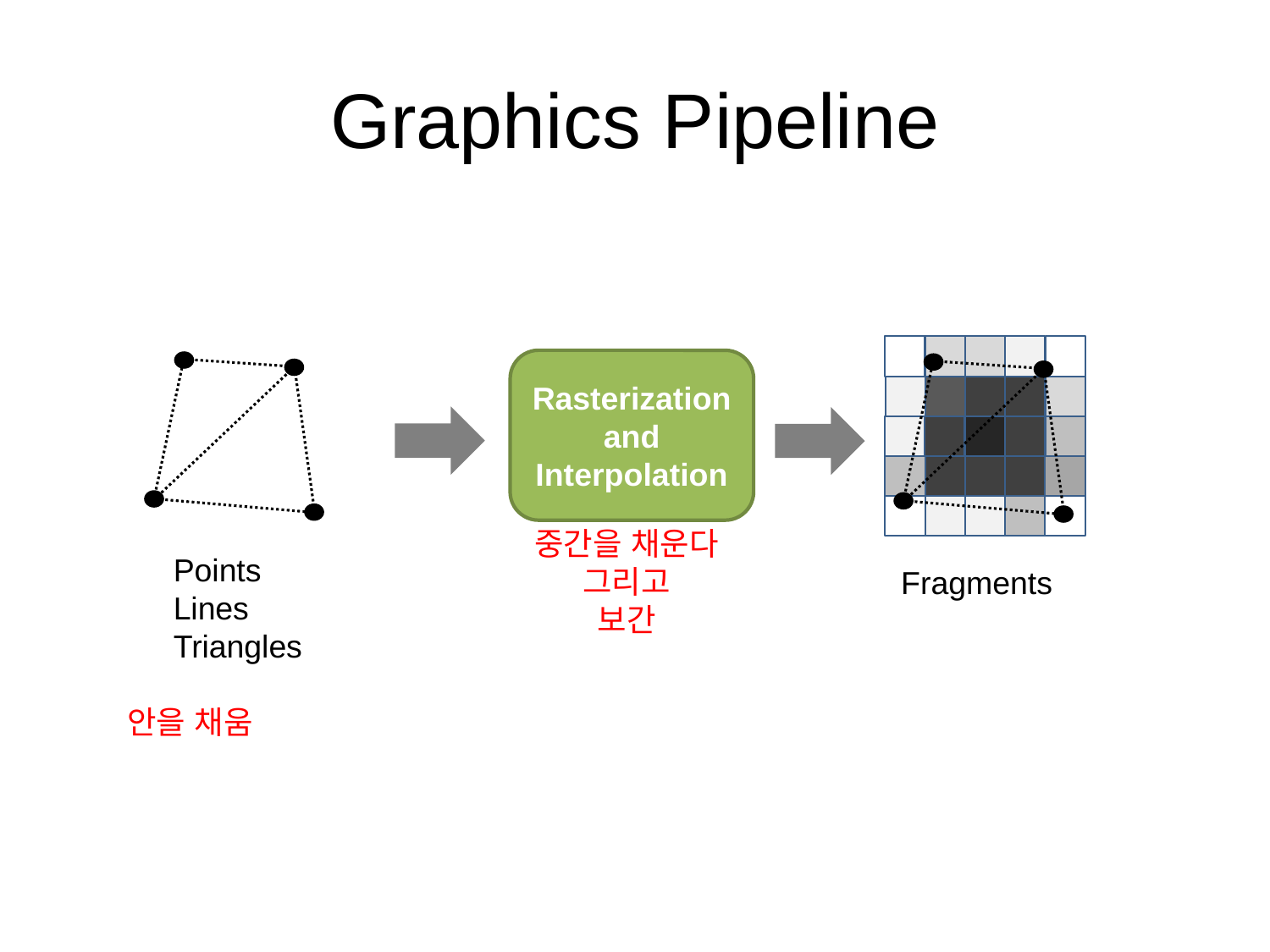

# Graphics Pipeline

Rasterization and Interpolation

중간을 채운다
그리고
보간
Points
Lines
Triangles
Fragments
안을 채움